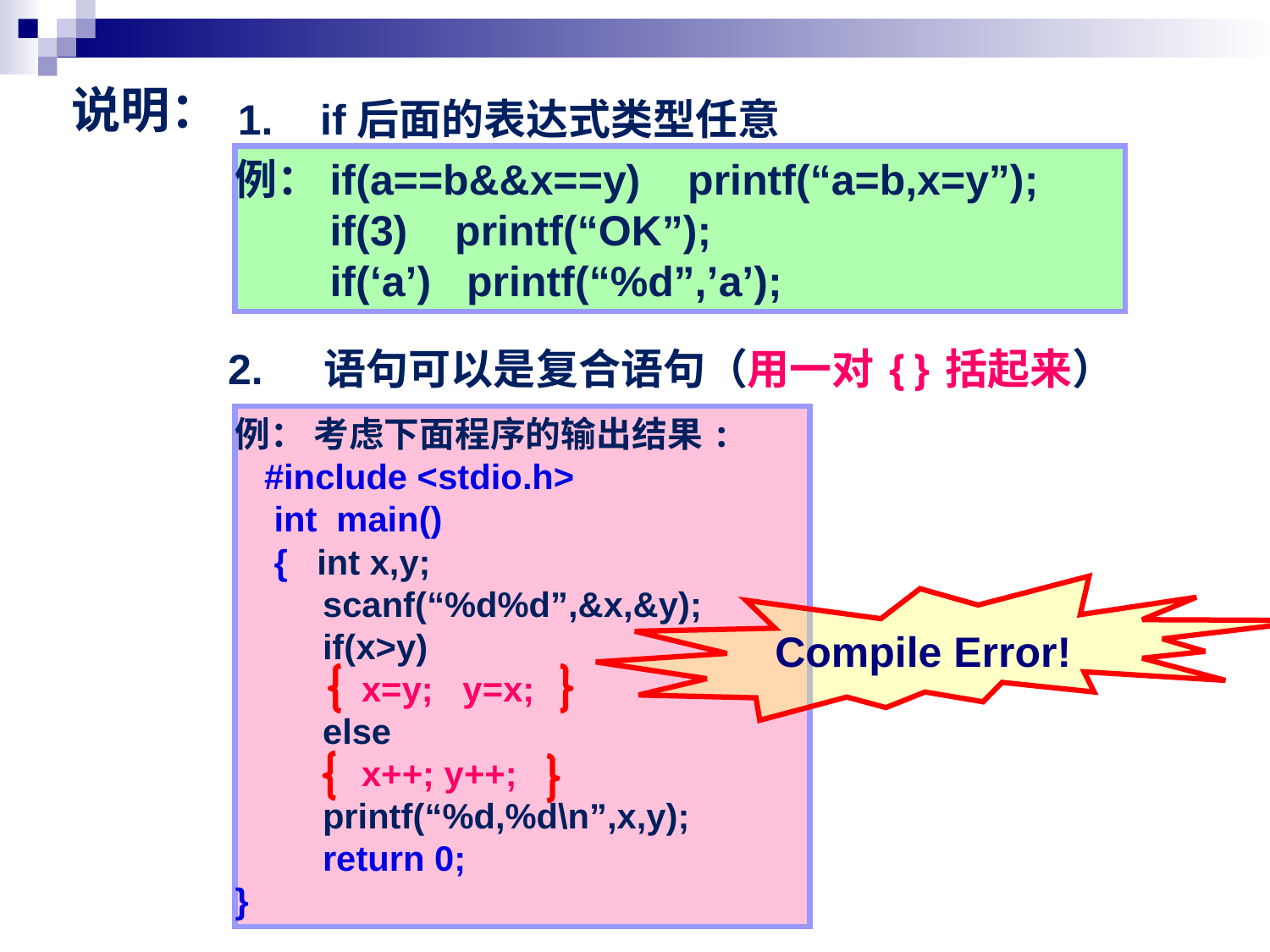

1.    if后面的表达式类型任意
说明：
例：if(a==b&&x==y)    printf(“a=b,x=y”);
        if(3)    printf(“OK”);
        if(‘a’)   printf(“%d”,’a’);
2.  语句可以是复合语句（用一对{}括起来）

例： 考虑下面程序的输出结果:
   #include <stdio.h>
    int  main()
    {   int x,y;
         scanf(“%d%d”,&x,&y);
         if(x>y)
             x=y;   y=x;
         else
             x++; y++;
         printf(“%d,%d\n”,x,y);
         return 0;
}
Compile Error!

16